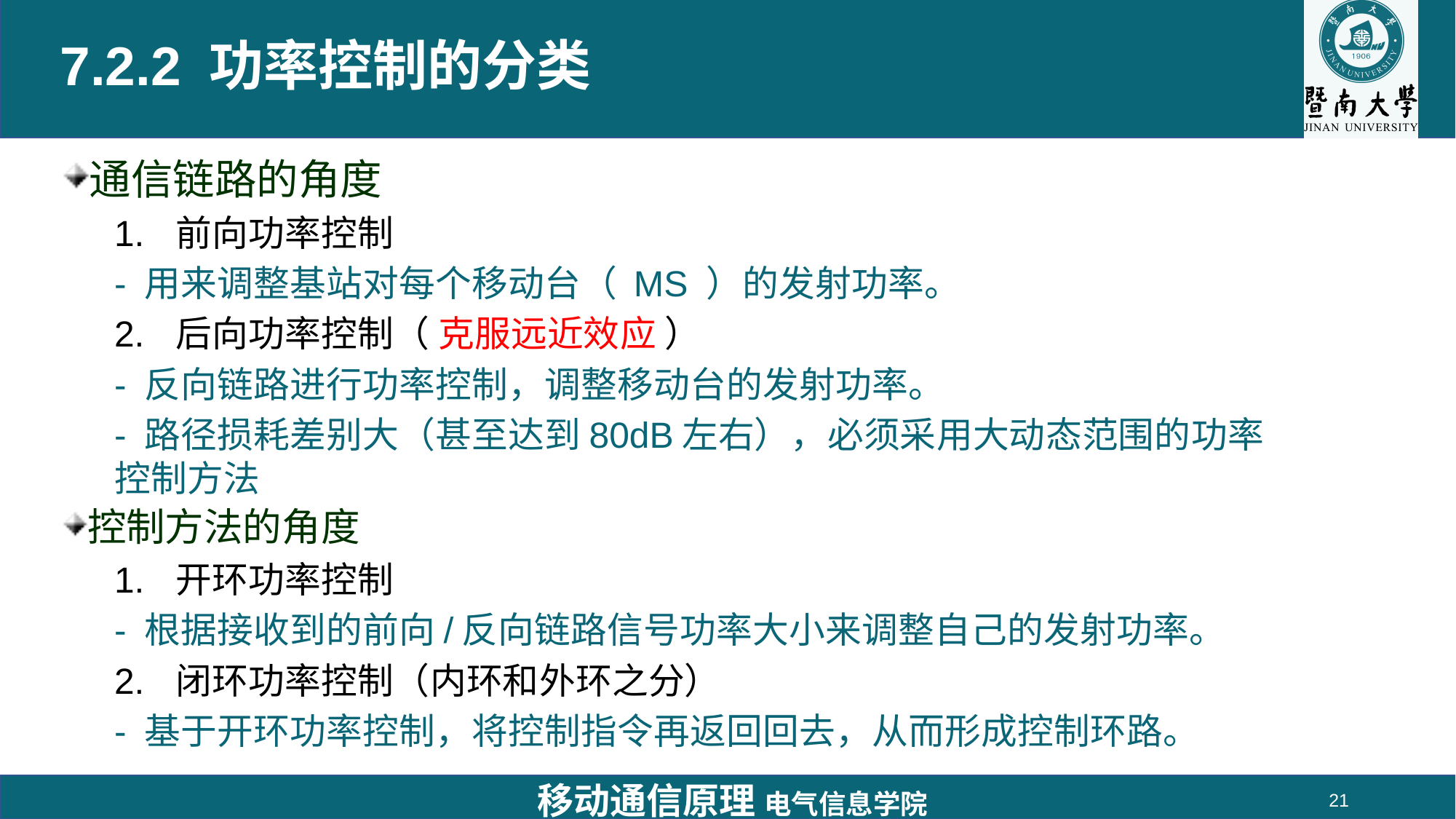

# 7.2.2 功率控制的分类
通信链路的角度
前向功率控制
	- 用来调整基站对每个移动台（ MS ）的发射功率。
后向功率控制（ 克服远近效应 ）
	- 反向链路进行功率控制，调整移动台的发射功率。
	- 路径损耗差别大（甚至达到80dB左右），必须采用大动态范围的功率控制方法
控制方法的角度
开环功率控制
	- 根据接收到的前向/反向链路信号功率大小来调整自己的发射功率。
闭环功率控制（内环和外环之分）
	- 基于开环功率控制，将控制指令再返回回去，从而形成控制环路。
移动通信原理 电气信息学院
21